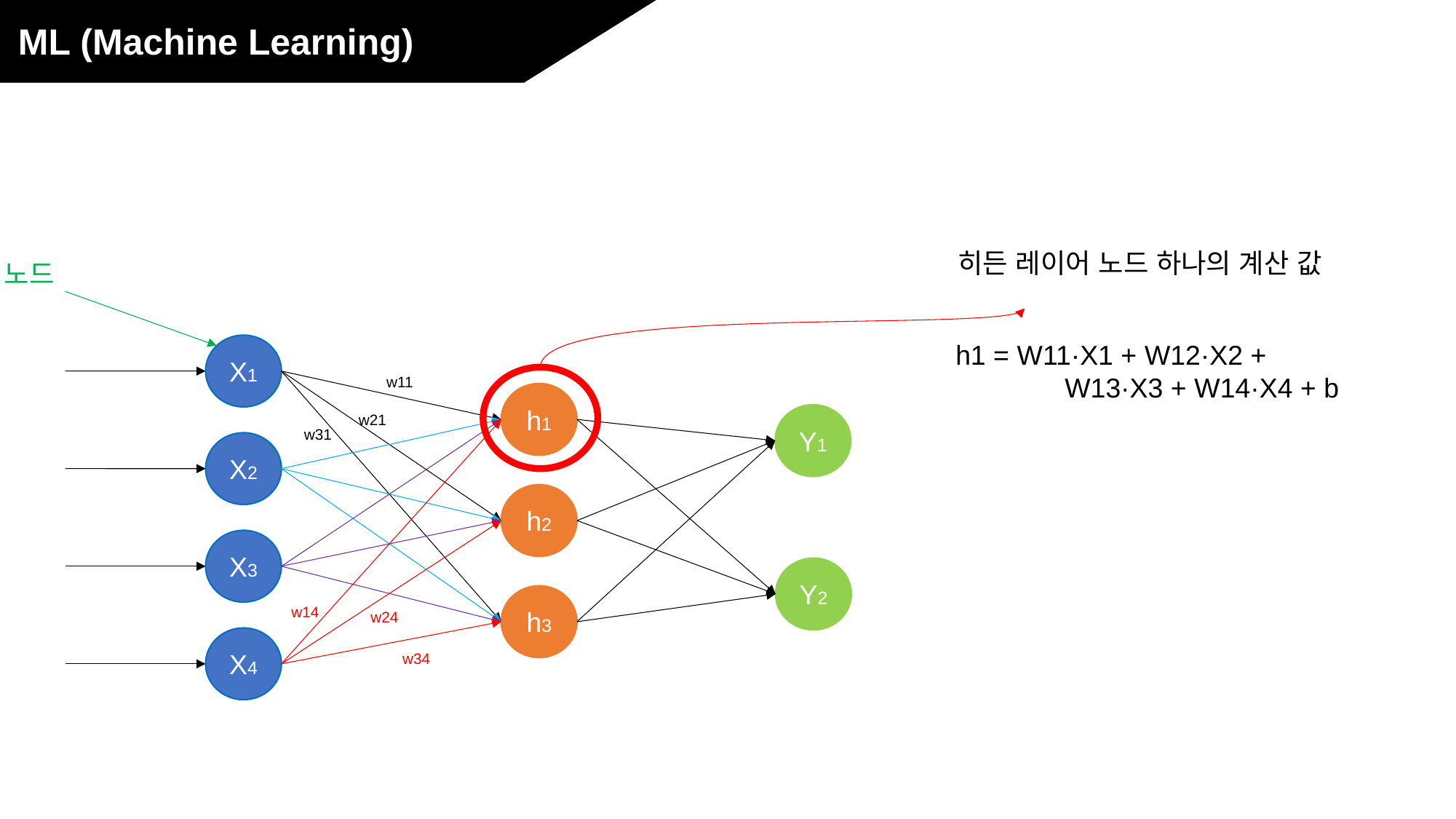

ML (Machine Learning)
히든 레이어 노드 하나의 계산 값
노드
h1 = W11·X1 + W12·X2 +
	W13·X3 + W14·X4 + b
X1
w11

h1
w21
Y1
w31
X2
h2
X3
Y2
h3
w14
w24
X4
w34